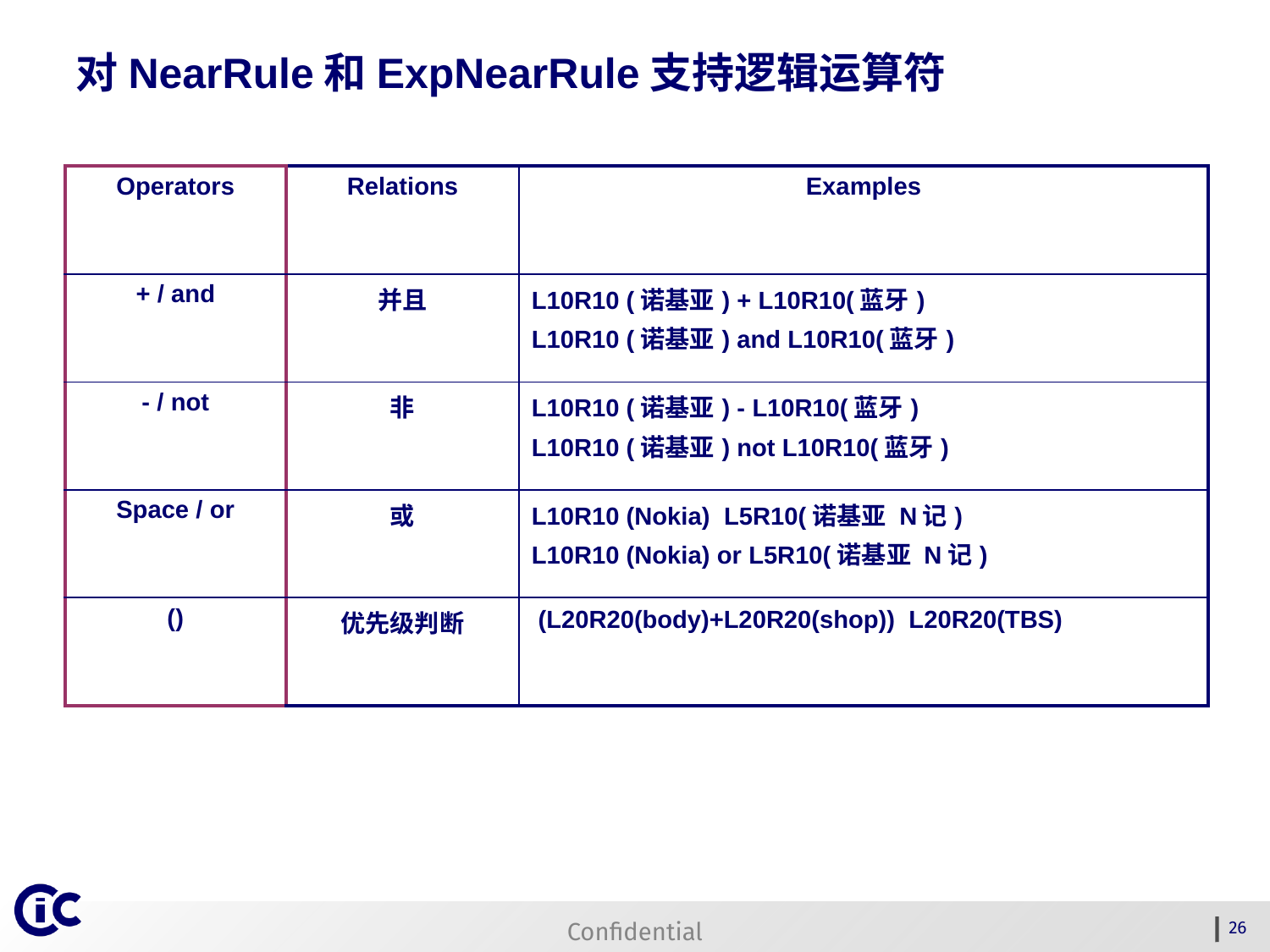

对NearRule和ExpNearRule支持逻辑运算符
| Operators | Relations | Examples |
| --- | --- | --- |
| + / and | 并且 | L10R10 (诺基亚) + L10R10(蓝牙) L10R10 (诺基亚) and L10R10(蓝牙) |
| - / not | 非 | L10R10 (诺基亚) - L10R10(蓝牙) L10R10 (诺基亚) not L10R10(蓝牙) |
| Space / or | 或 | L10R10 (Nokia) L5R10(诺基亚 N记) L10R10 (Nokia) or L5R10(诺基亚 N记) |
| () | 优先级判断 | (L20R20(body)+L20R20(shop))  L20R20(TBS) |